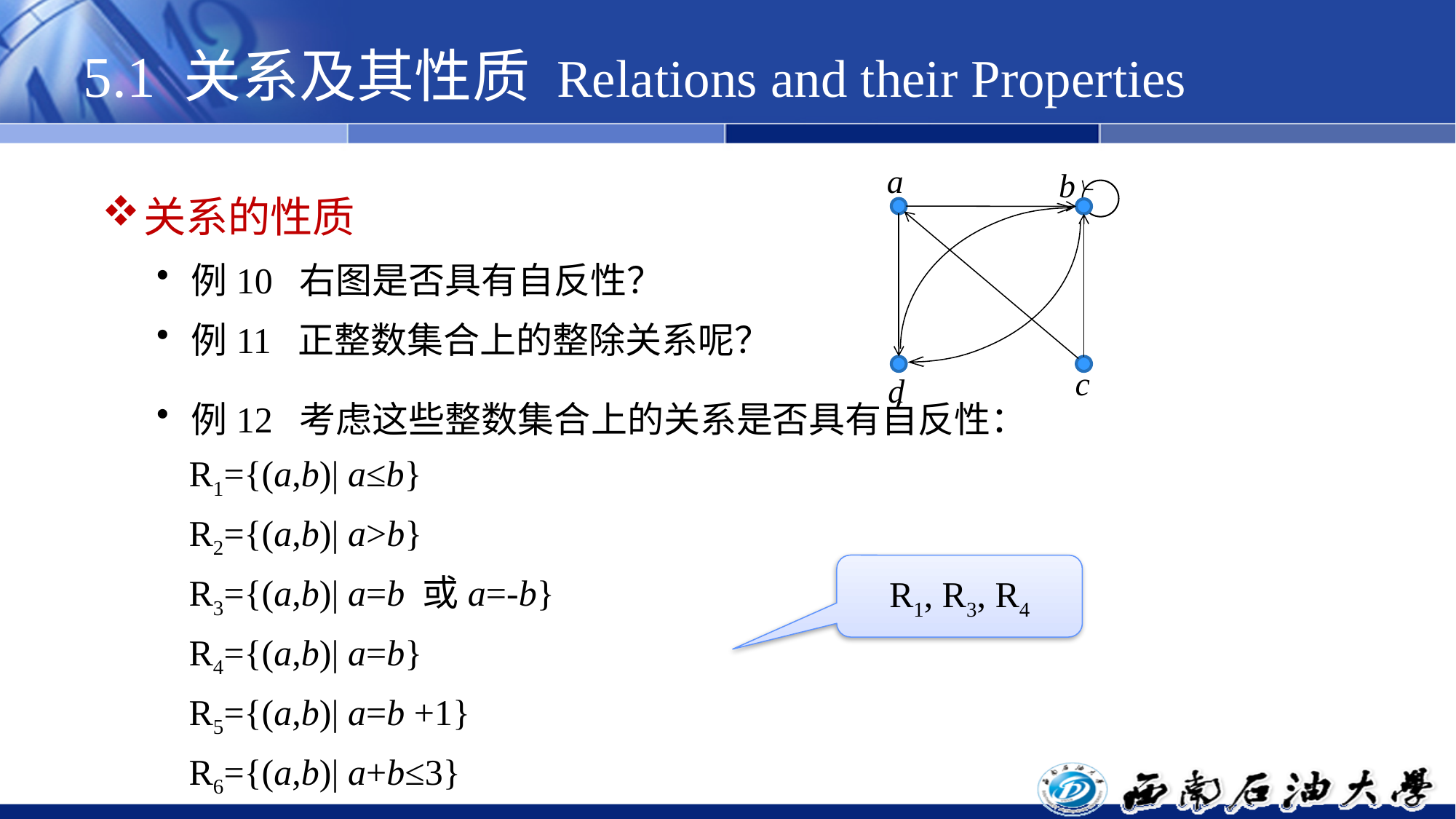

# 5.1 关系及其性质 Relations and their Properties

a
b

c
d
关系的性质
例10  右图是否具有自反性？
例11  正整数集合上的整除关系呢？
例12  考虑这些整数集合上的关系是否具有自反性：
	     R1={(a,b)| a≤b}
	     R2={(a,b)| a>b}
	     R3={(a,b)| a=b 或a=-b}
	     R4={(a,b)| a=b}
	     R5={(a,b)| a=b +1}
	     R6={(a,b)| a+b≤3}

R1, R3, R4